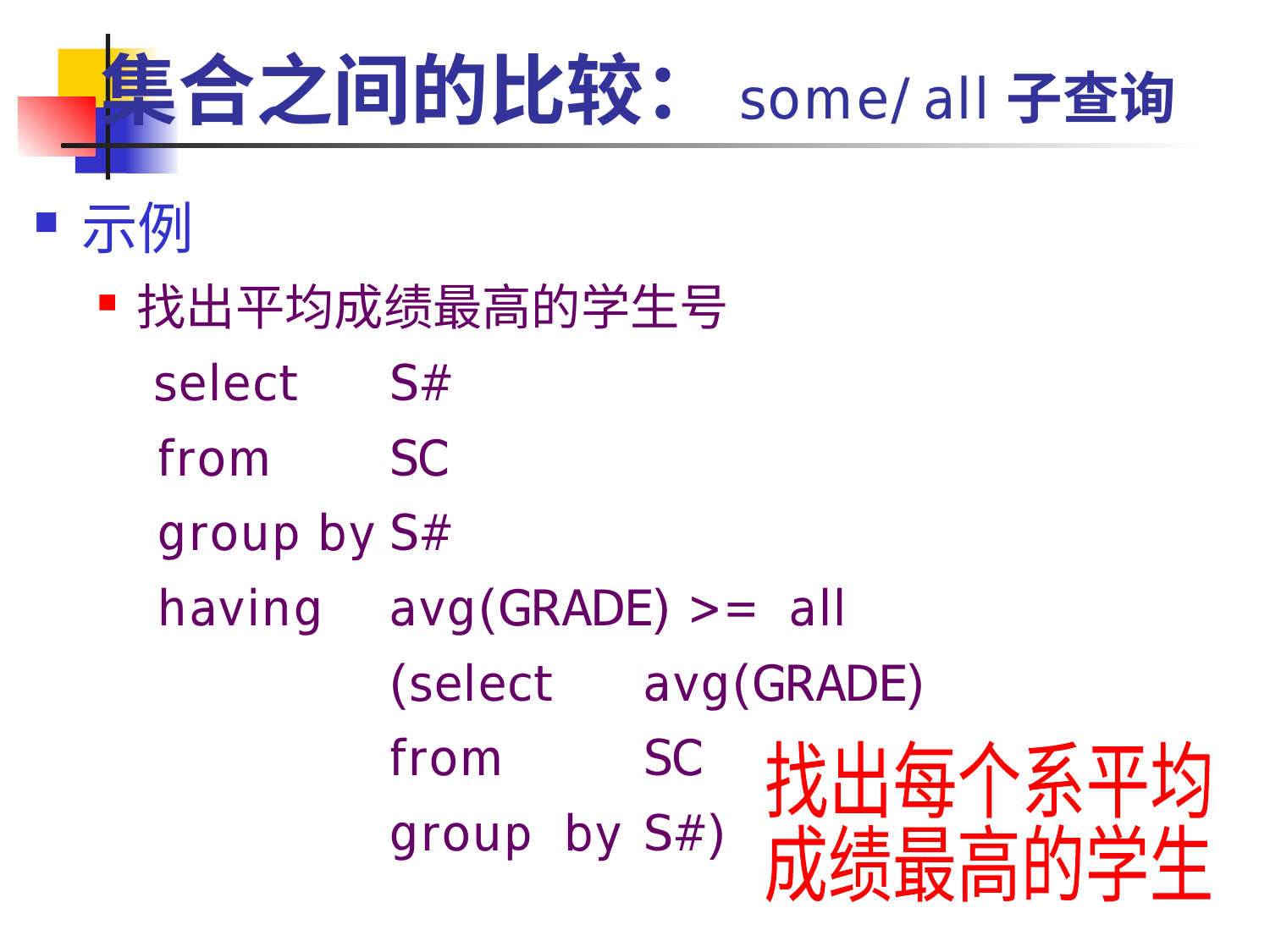

# 集合之间的比较：some/all子查询
示例
找出平均成绩最高的学生号
    select    	S#
    from     	SC
    group by	S#
    having    	avg(GRADE) >=  all
			(select 	avg(GRADE)
			from  	SC
			group  by 	S#)
找出每个系平均
成绩最高的学生